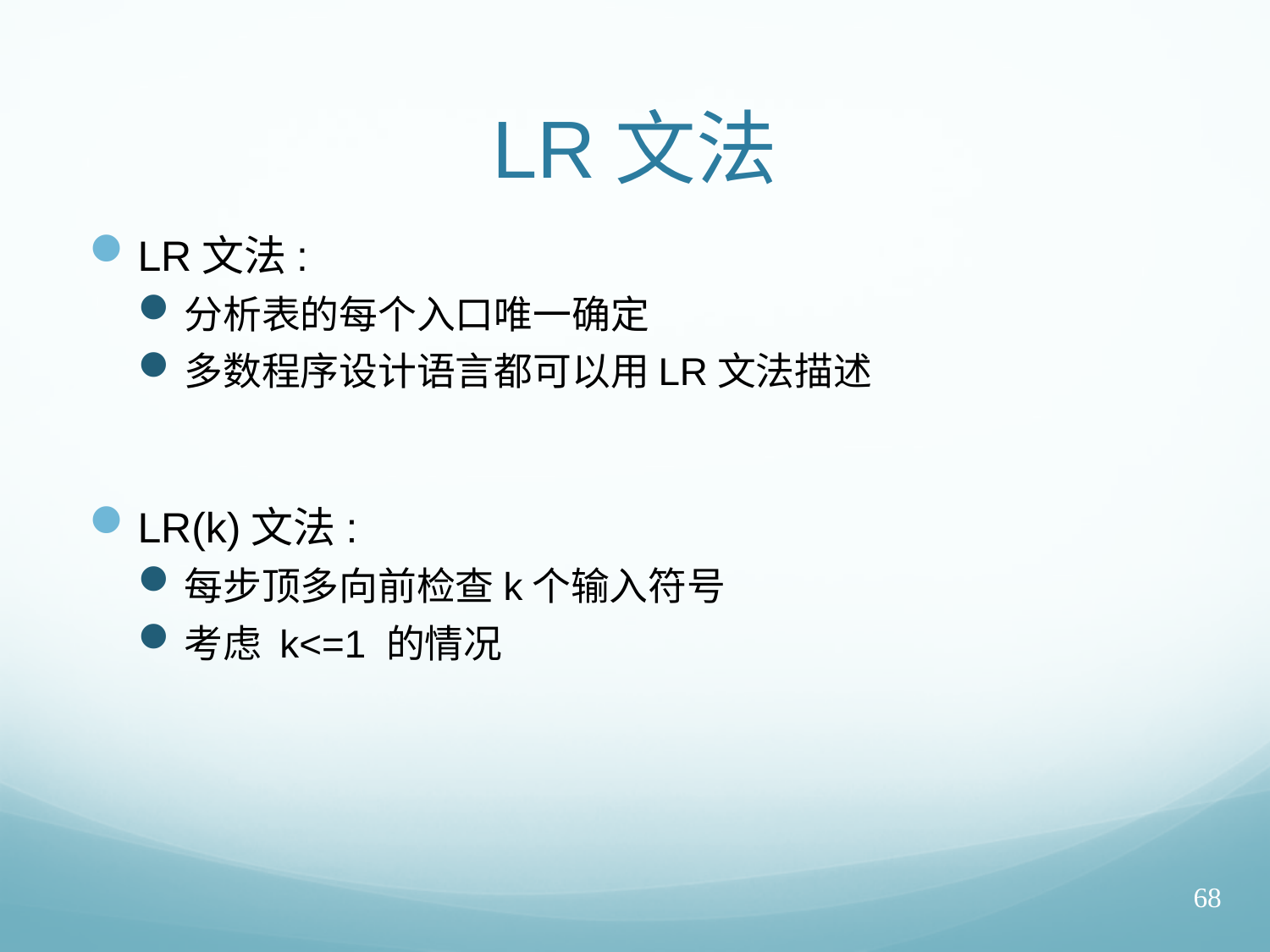

# LR文法
LR文法:
分析表的每个入口唯一确定
多数程序设计语言都可以用LR文法描述

LR(k)文法:
每步顶多向前检查k个输入符号
考虑 k<=1 的情况
68